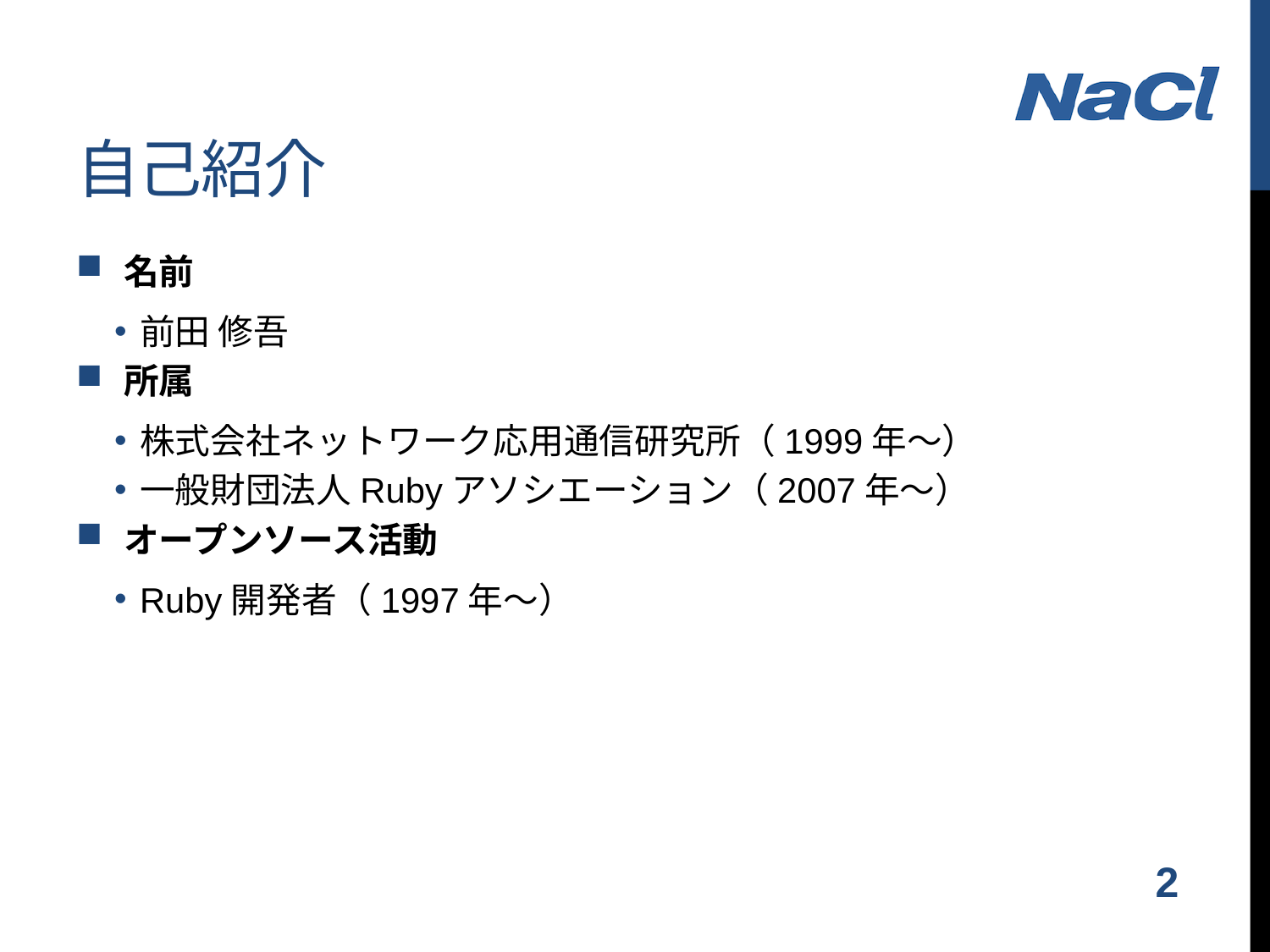

# 自己紹介
名前
前田 修吾
所属
株式会社ネットワーク応用通信研究所（1999年～）
一般財団法人Rubyアソシエーション（2007年～）
オープンソース活動
Ruby開発者（1997年～）

2